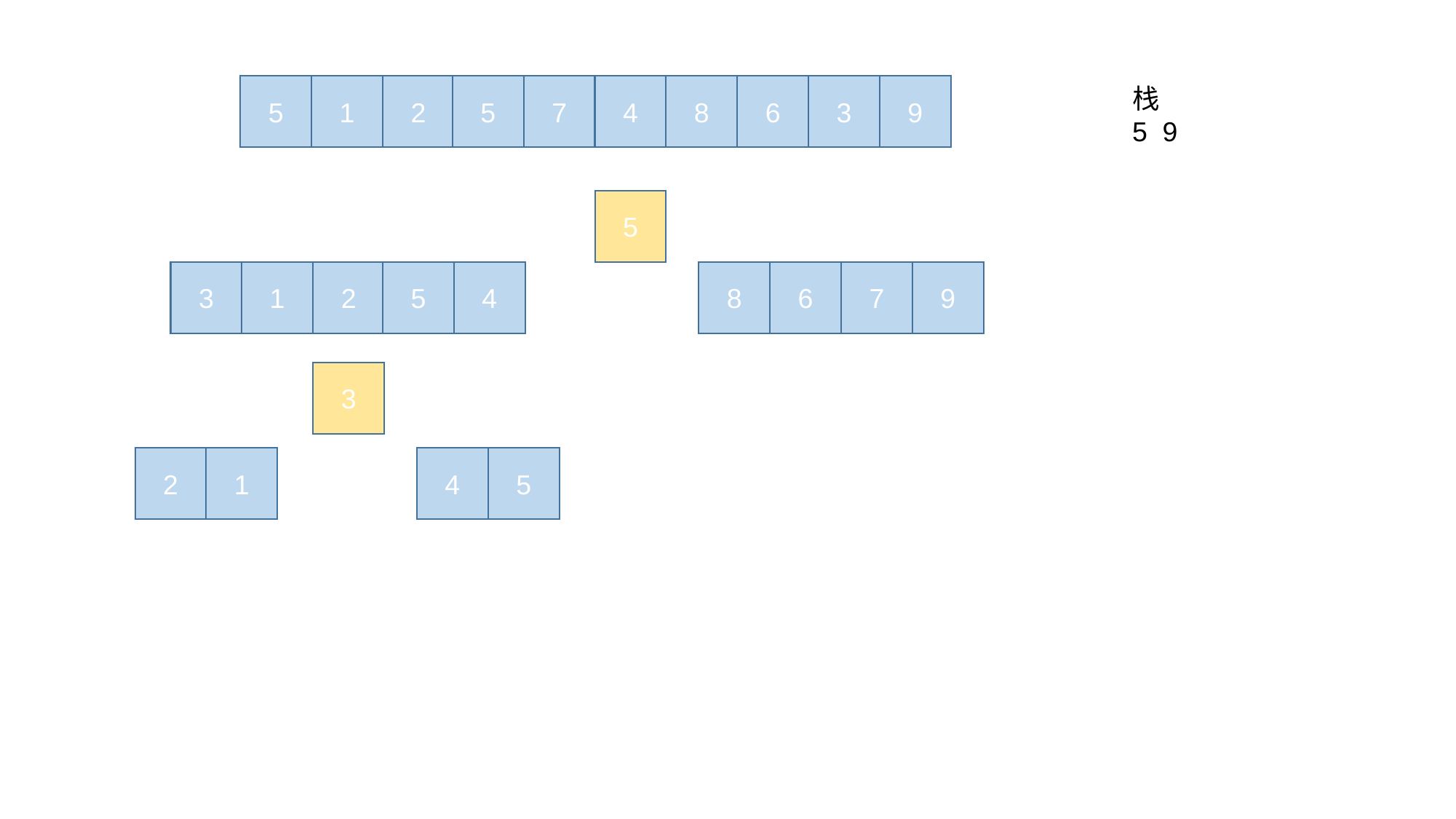

5
1
2
5
7
4
8
6
3
9
栈
5  9
5
3
1
2
5
4
8
6
7
9
3
2
1
4
5